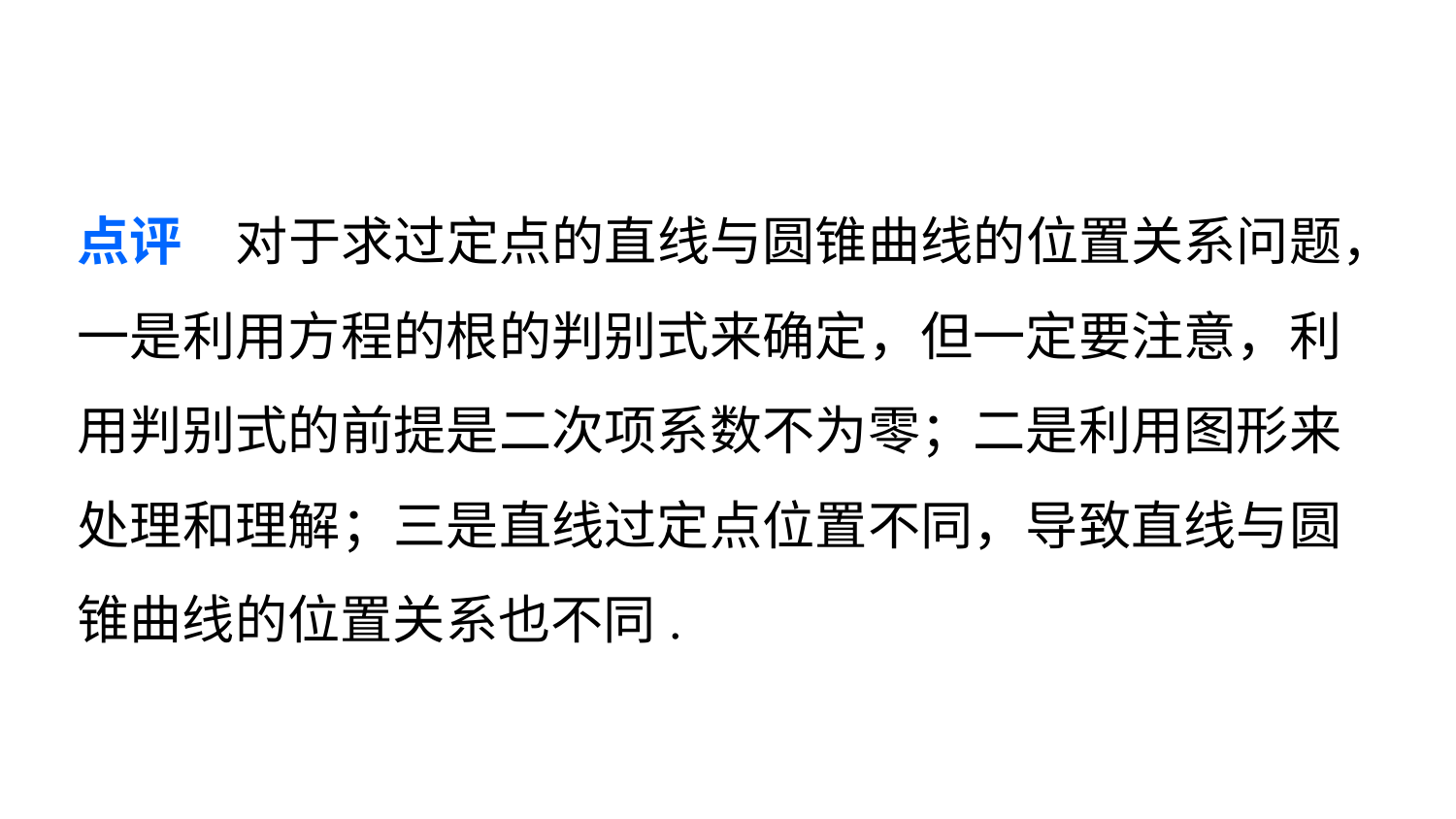

点评　对于求过定点的直线与圆锥曲线的位置关系问题，一是利用方程的根的判别式来确定，但一定要注意，利用判别式的前提是二次项系数不为零；二是利用图形来处理和理解；三是直线过定点位置不同，导致直线与圆锥曲线的位置关系也不同.